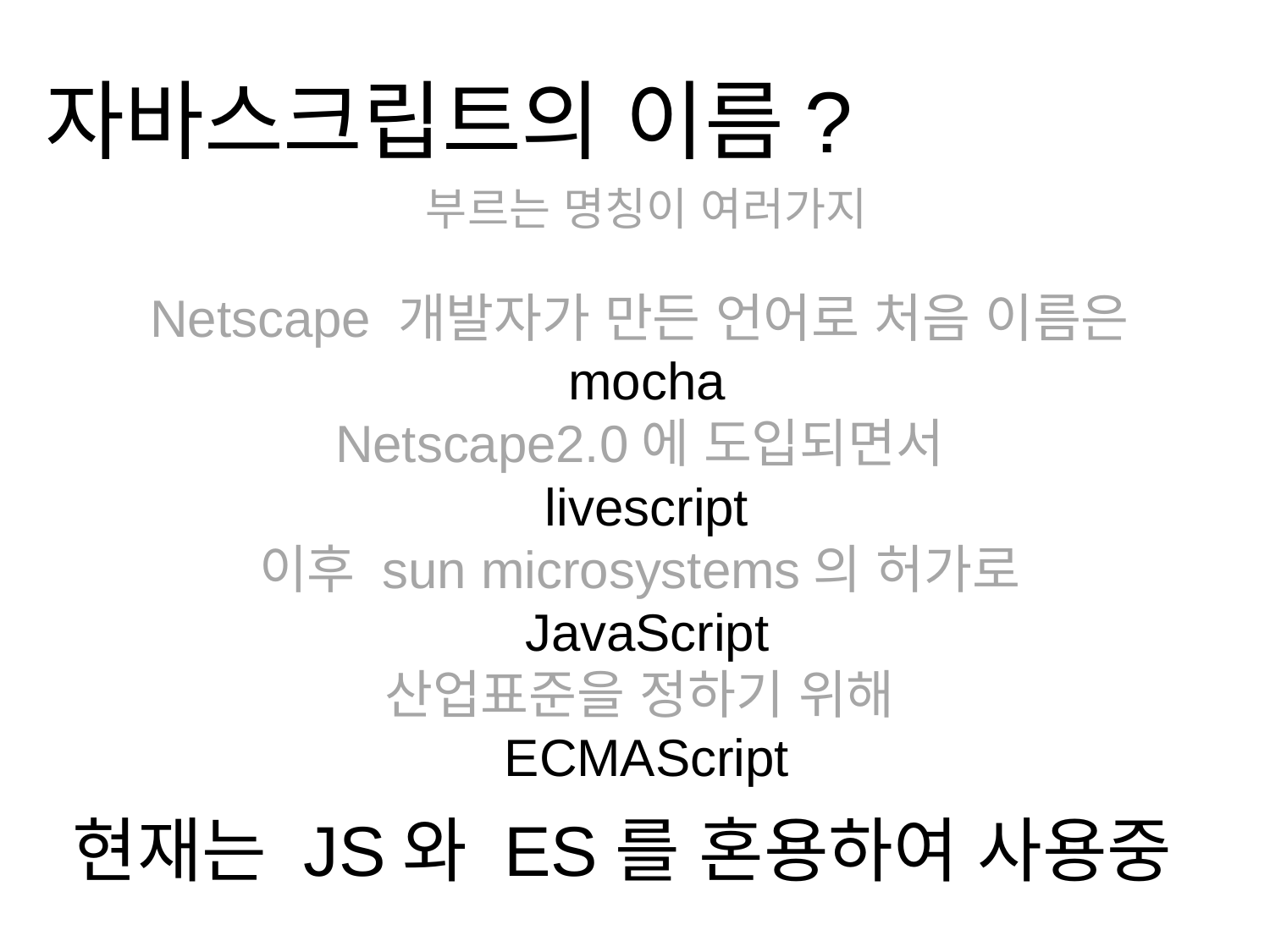

# 자바스크립트의 이름?
부르는 명칭이 여러가지
Netscape 개발자가 만든 언어로 처음 이름은
mocha
Netscape2.0에 도입되면서
livescript
이후 sun microsystems의 허가로
JavaScript
산업표준을 정하기 위해
ECMAScript
현재는 JS와 ES를 혼용하여 사용중